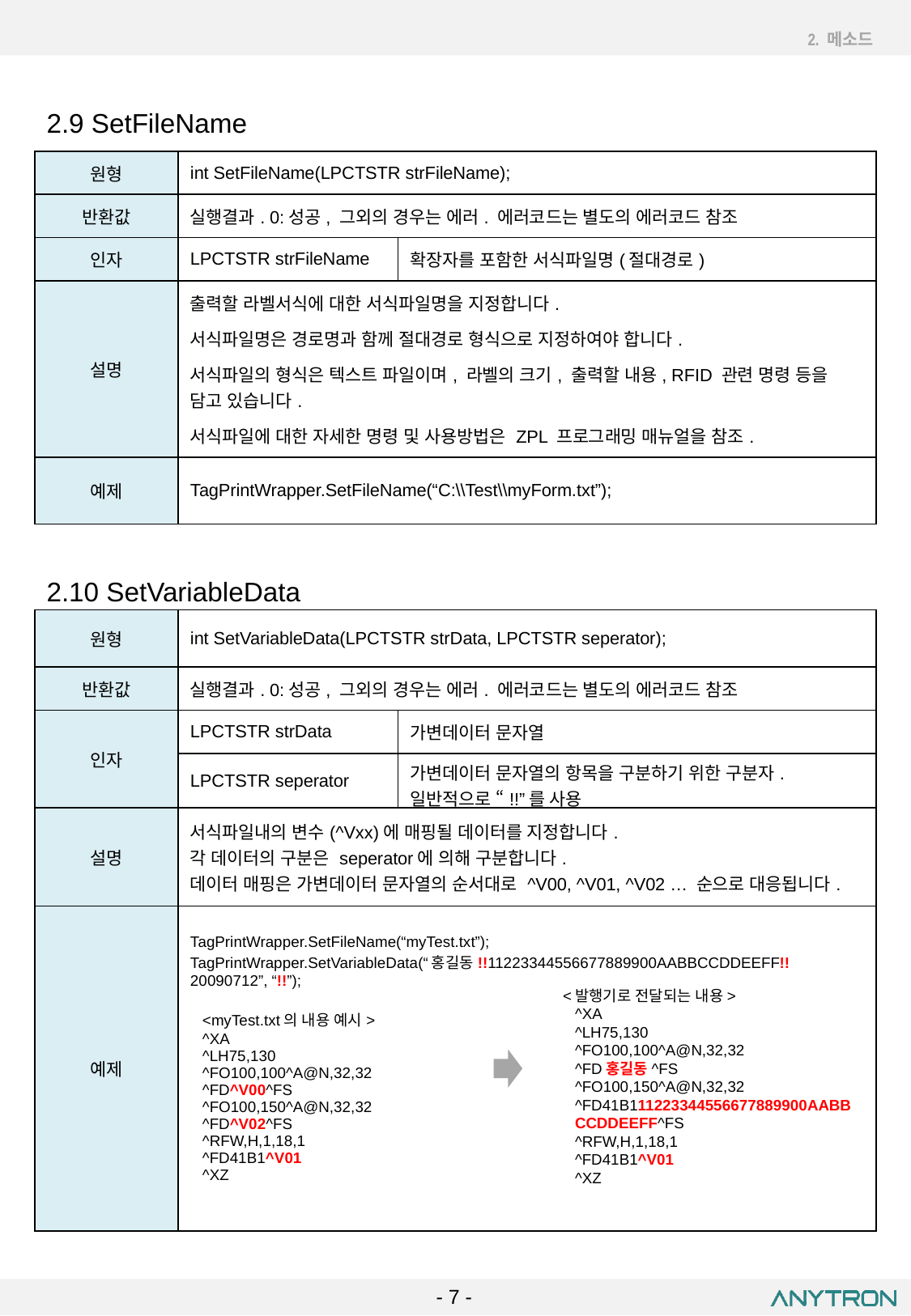

2. 메소드
2.9 SetFileName
| 원형 | int SetFileName(LPCTSTR strFileName); |  |
| --- | --- | --- |
| 반환값 | 실행결과. 0:성공, 그외의 경우는 에러. 에러코드는 별도의 에러코드 참조 |  |
| 인자 | LPCTSTR strFileName | 확장자를 포함한 서식파일명(절대경로) |
| 설명 | 출력할 라벨서식에 대한 서식파일명을 지정합니다. 서식파일명은 경로명과 함께 절대경로 형식으로 지정하여야 합니다. 서식파일의 형식은 텍스트 파일이며, 라벨의 크기, 출력할 내용, RFID 관련 명령 등을 담고 있습니다. 서식파일에 대한 자세한 명령 및 사용방법은 ZPL 프로그래밍 매뉴얼을 참조. |  |
| 예제 | TagPrintWrapper.SetFileName(“C:\\Test\\myForm.txt”); |  |
2.10 SetVariableData
| 원형 | int SetVariableData(LPCTSTR strData, LPCTSTR seperator); |  |
| --- | --- | --- |
| 반환값 | 실행결과. 0:성공, 그외의 경우는 에러. 에러코드는 별도의 에러코드 참조 |  |
| 인자 | LPCTSTR strData | 가변데이터 문자열 |
|  | LPCTSTR seperator | 가변데이터 문자열의 항목을 구분하기 위한 구분자. 일반적으로 “!!”를 사용 |
| 설명 | 서식파일내의 변수(^Vxx)에 매핑될 데이터를 지정합니다. 각 데이터의 구분은 seperator에 의해 구분합니다. 데이터 매핑은 가변데이터 문자열의 순서대로 ^V00, ^V01, ^V02 … 순으로 대응됩니다. |  |
| 예제 | TagPrintWrapper.SetFileName(“myTest.txt”); TagPrintWrapper.SetVariableData(“홍길동!!11223344556677889900AABBCCDDEEFF!!20090712”, “!!”); <myTest.txt의 내용 예시> ^XA ^LH75,130 ^FO100,100^A@N,32,32 ^FD^V00^FS ^FO100,150^A@N,32,32 ^FD^V02^FS ^RFW,H,1,18,1 ^FD41B1^V01 ^XZ |  |
<발행기로 전달되는 내용>
^XA
^LH75,130
^FO100,100^A@N,32,32
^FD홍길동^FS
^FO100,150^A@N,32,32
^FD41B111223344556677889900AABBCCDDEEFF^FS
^RFW,H,1,18,1
^FD41B1^V01
^XZ